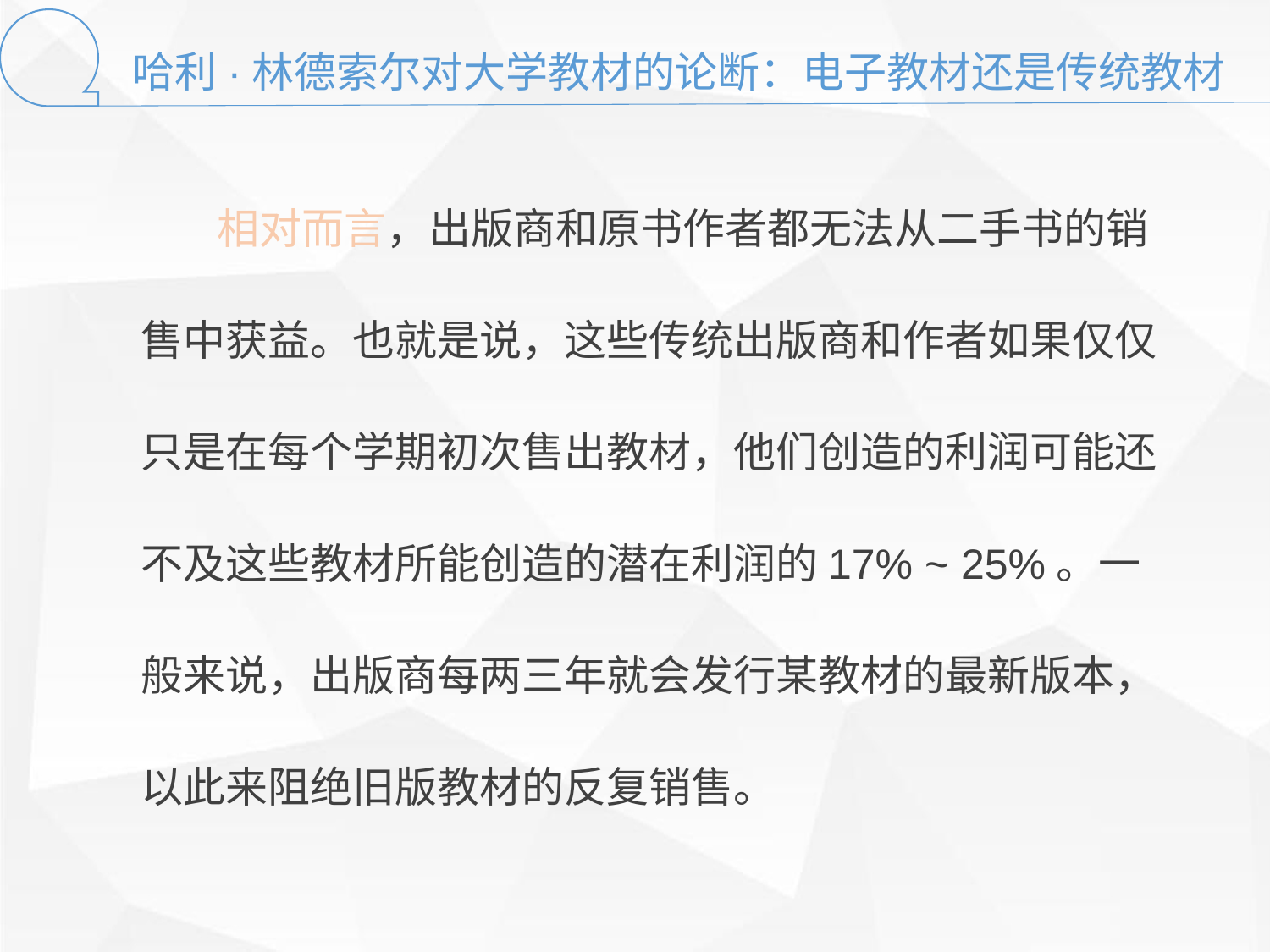

哈利·林德索尔对大学教材的论断：电子教材还是传统教材
       相对而言，出版商和原书作者都无法从二手书的销售中获益。也就是说，这些传统出版商和作者如果仅仅只是在每个学期初次售出教材，他们创造的利润可能还不及这些教材所能创造的潜在利润的17% ~ 25%。一般来说，出版商每两三年就会发行某教材的最新版本，以此来阻绝旧版教材的反复销售。